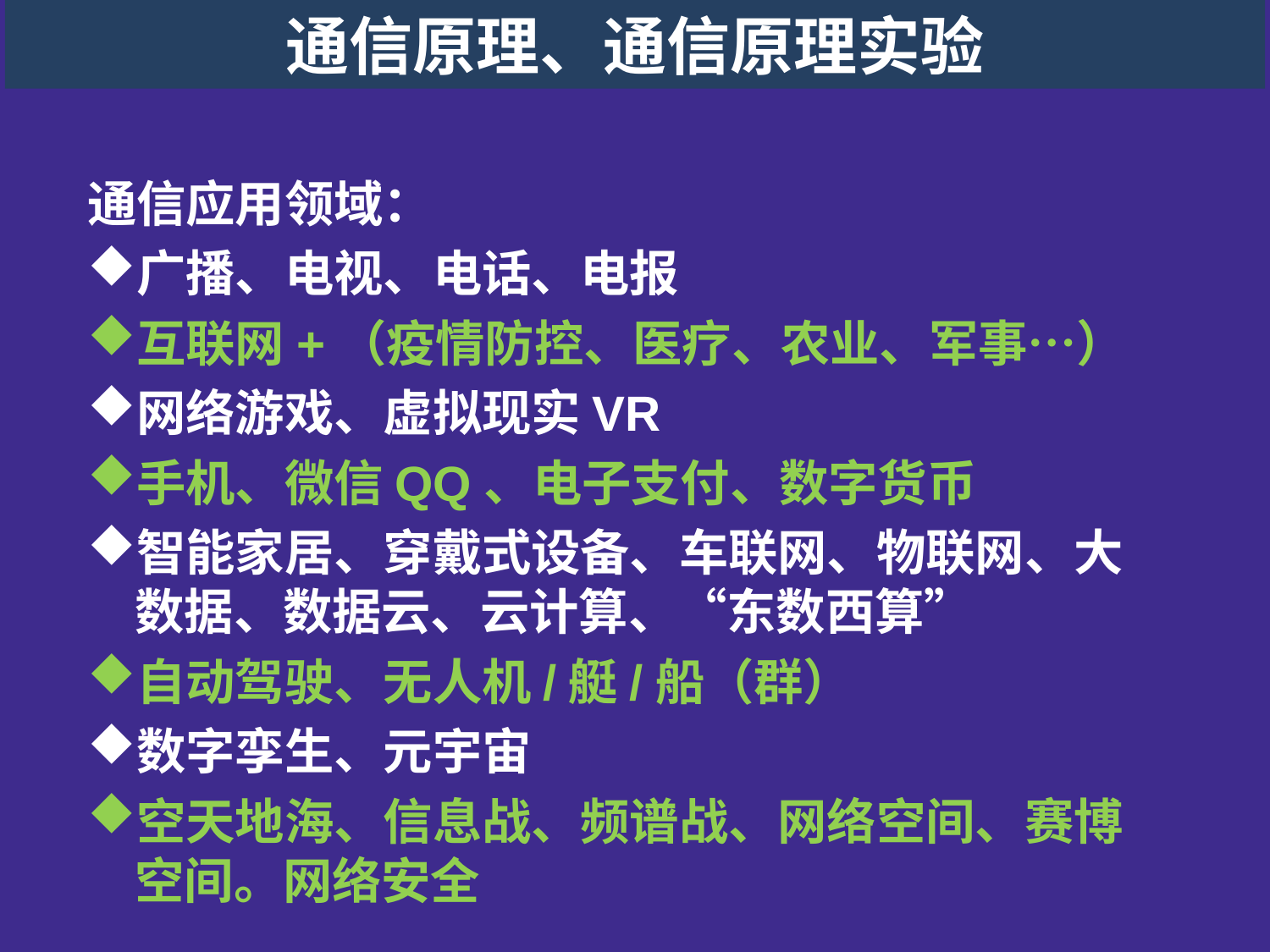

通信原理、通信原理实验
通信应用领域：
广播、电视、电话、电报
互联网+（疫情防控、医疗、农业、军事…）
网络游戏、虚拟现实VR
手机、微信QQ、电子支付、数字货币
智能家居、穿戴式设备、车联网、物联网、大数据、数据云、云计算、“东数西算”
自动驾驶、无人机/艇/船（群）
数字孪生、元宇宙
空天地海、信息战、频谱战、网络空间、赛博空间。网络安全